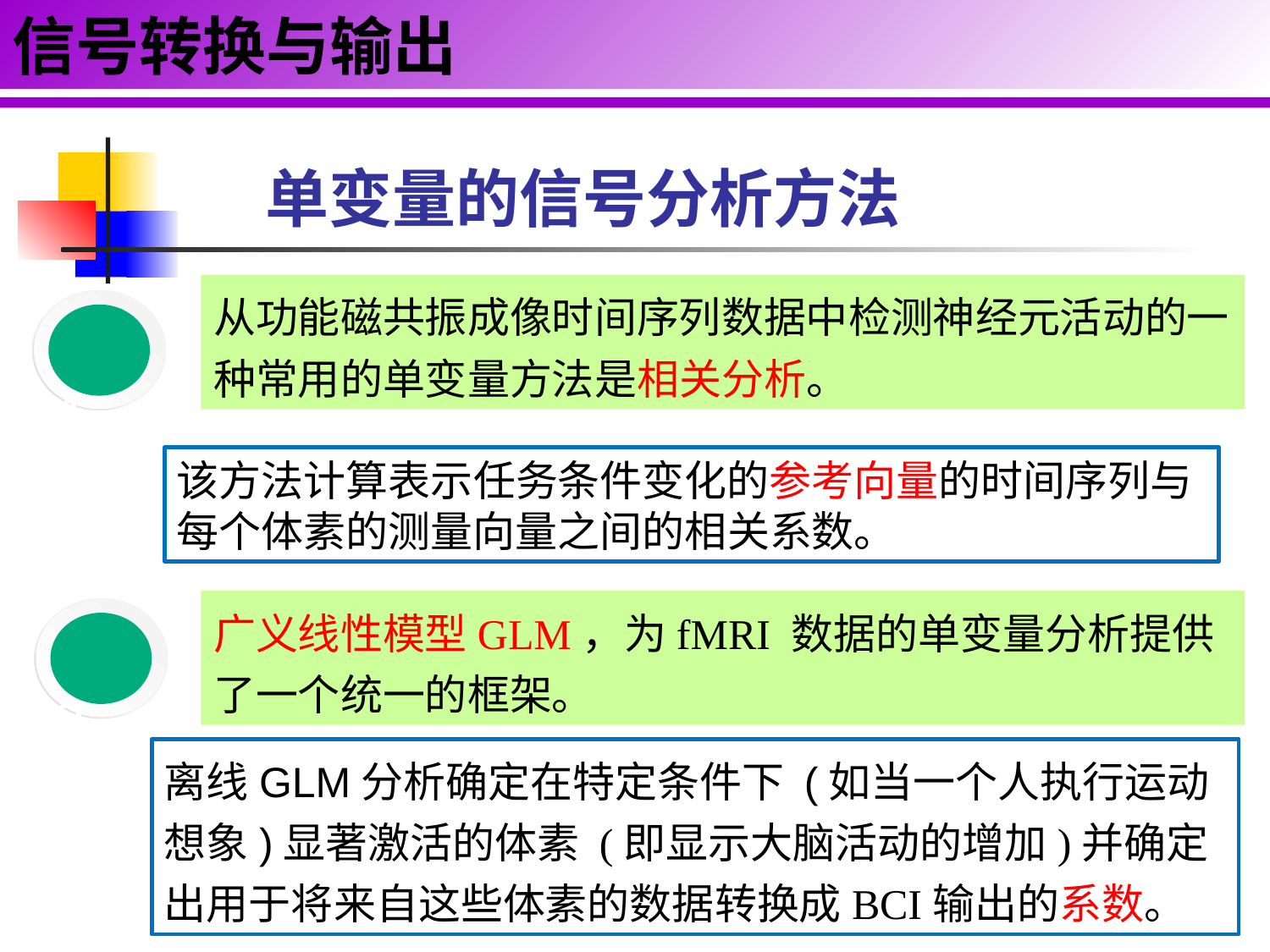

信号转换与输出

单变量的信号分析方法
从功能磁共振成像时间序列数据中检测神经元活动的一种常用的单变量方法是相关分析。

 1

该方法计算表示任务条件变化的参考向量的时间序列与每个体素的测量向量之间的相关系数。
广义线性模型GLM，为fMRI 数据的单变量分析提供了一个统一的框架。

 2

离线GLM分析确定在特定条件下 (如当一个人执行运动想象)显著激活的体素 (即显示大脑活动的增加)并确定出用于将来自这些体素的数据转换成BCI输出的系数。